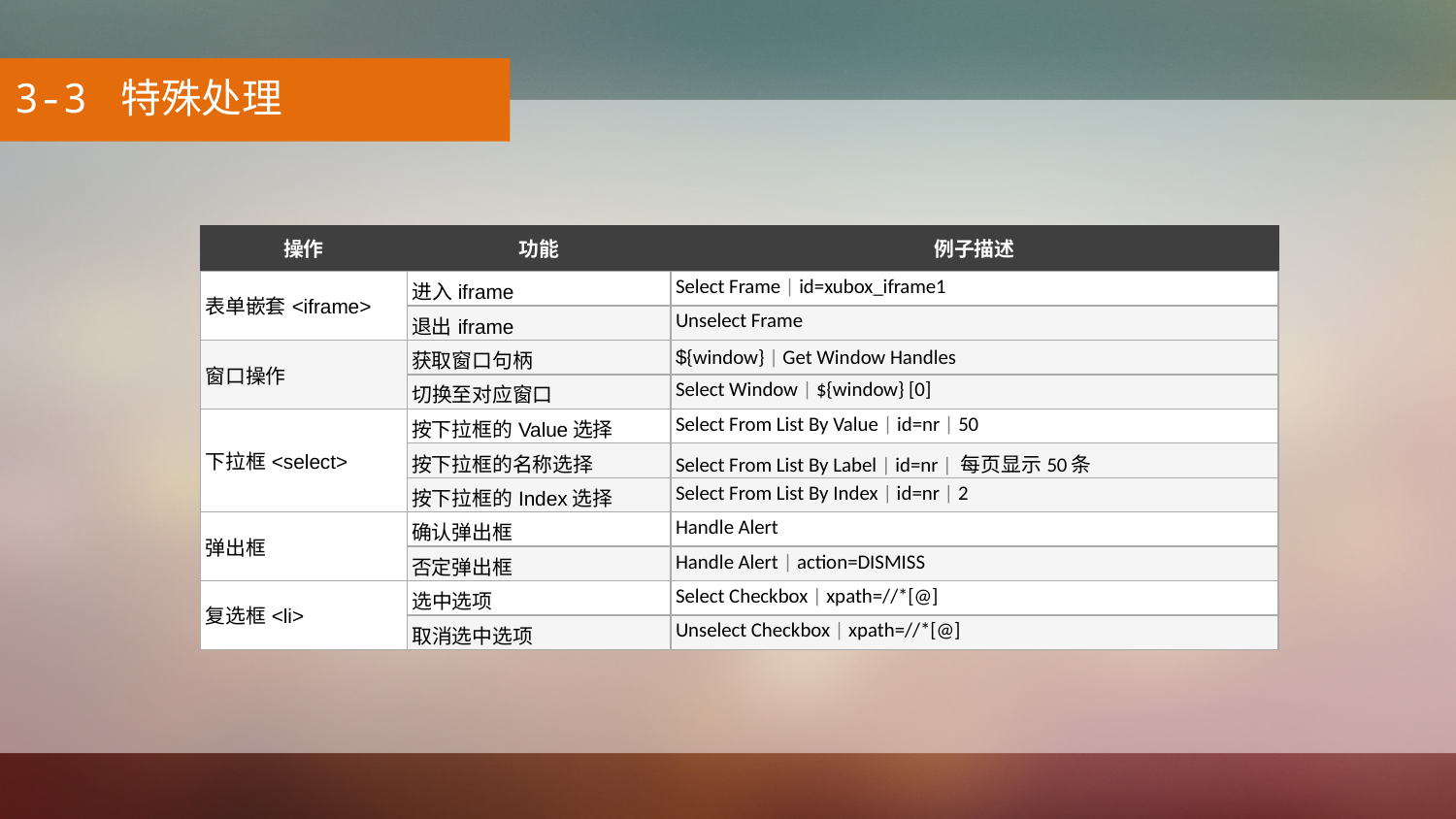

3-3 特殊处理
| 操作 | 功能 | 例子描述 |
| --- | --- | --- |
| 表单嵌套<iframe> | 进入iframe | Select Frame | id=xubox\_iframe1 |
|  | 退出iframe | Unselect Frame |
| 窗口操作 | 获取窗口句柄 | ${window} | Get Window Handles |
|  | 切换至对应窗口 | Select Window | ${window} [0] |
| 下拉框<select> | 按下拉框的Value选择 | Select From List By Value | id=nr | 50 |
|  | 按下拉框的名称选择 | Select From List By Label | id=nr | 每页显示50条 |
|  | 按下拉框的Index选择 | Select From List By Index | id=nr | 2 |
| 弹出框 | 确认弹出框 | Handle Alert |
|  | 否定弹出框 | Handle Alert | action=DISMISS |
| 复选框<li> | 选中选项 | Select Checkbox | xpath=//\*[@] |
|  | 取消选中选项 | Unselect Checkbox | xpath=//\*[@] |